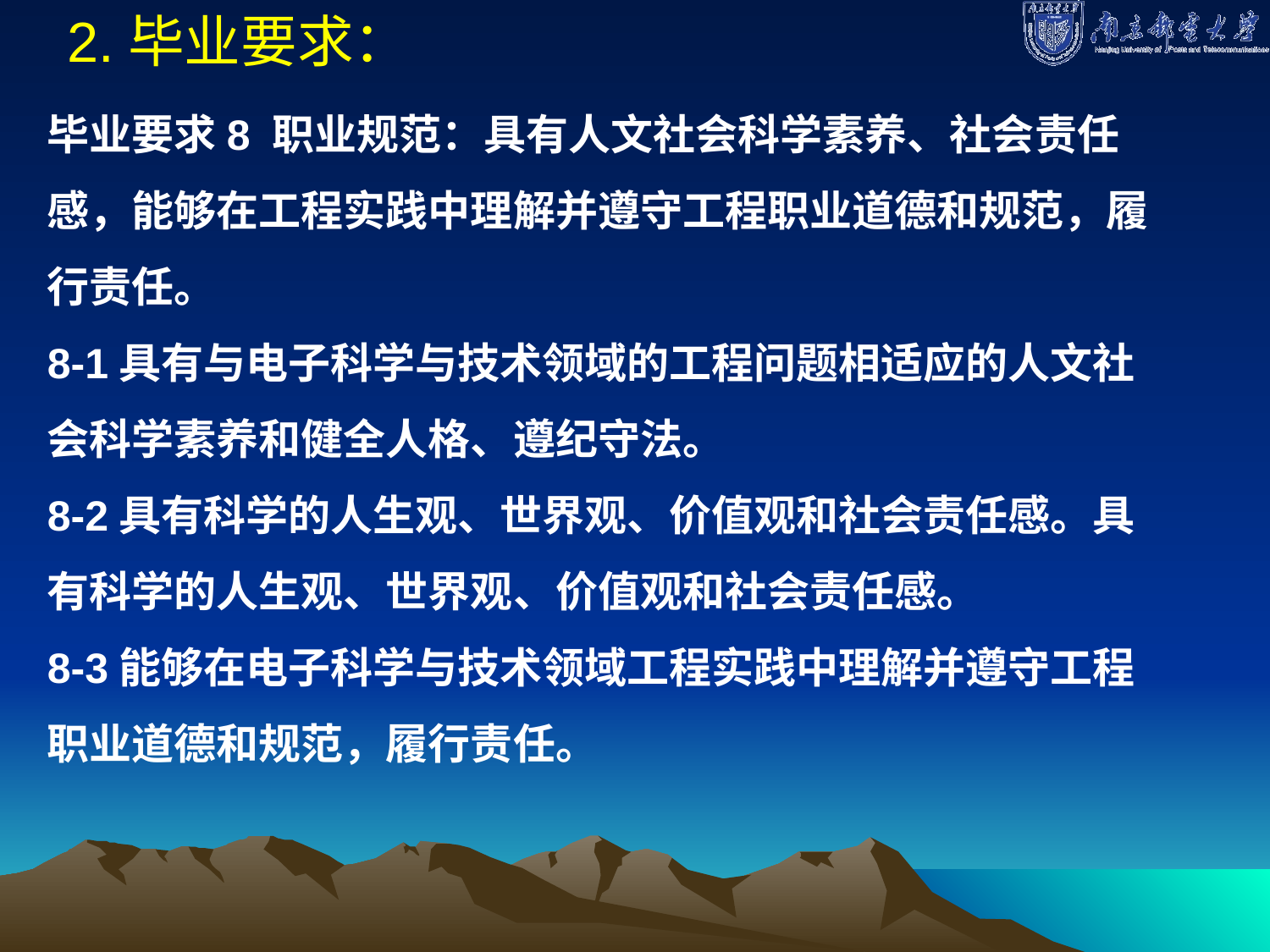

2.毕业要求：
毕业要求8 职业规范：具有人文社会科学素养、社会责任感，能够在工程实践中理解并遵守工程职业道德和规范，履行责任。
8-1具有与电子科学与技术领域的工程问题相适应的人文社会科学素养和健全人格、遵纪守法。
8-2具有科学的人生观、世界观、价值观和社会责任感。具有科学的人生观、世界观、价值观和社会责任感。
8-3能够在电子科学与技术领域工程实践中理解并遵守工程职业道德和规范，履行责任。

14